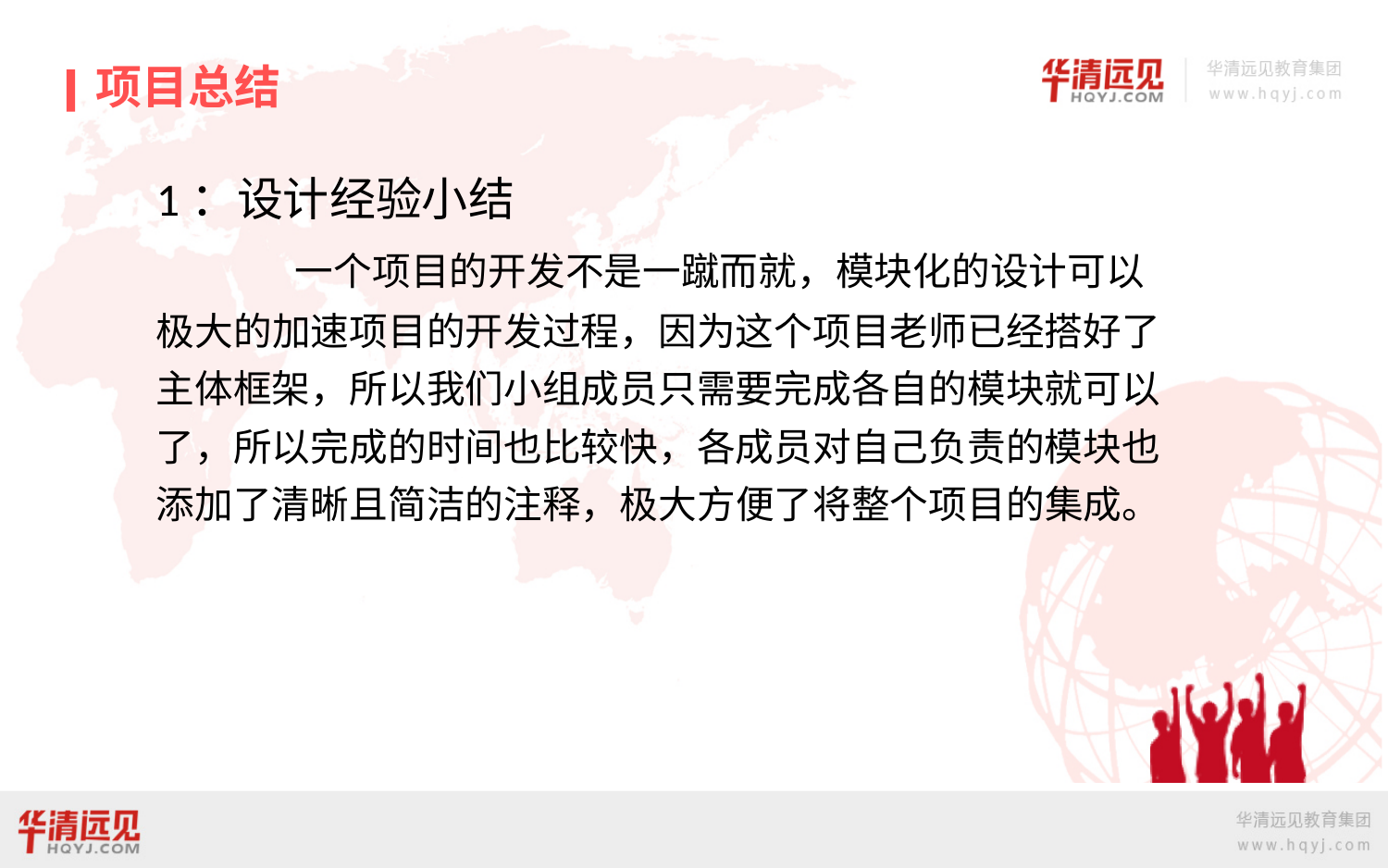

项目总结

1：设计经验小结
	一个项目的开发不是一蹴而就，模块化的设计可以极大的加速项目的开发过程，因为这个项目老师已经搭好了主体框架，所以我们小组成员只需要完成各自的模块就可以了，所以完成的时间也比较快，各成员对自己负责的模块也添加了清晰且简洁的注释，极大方便了将整个项目的集成。